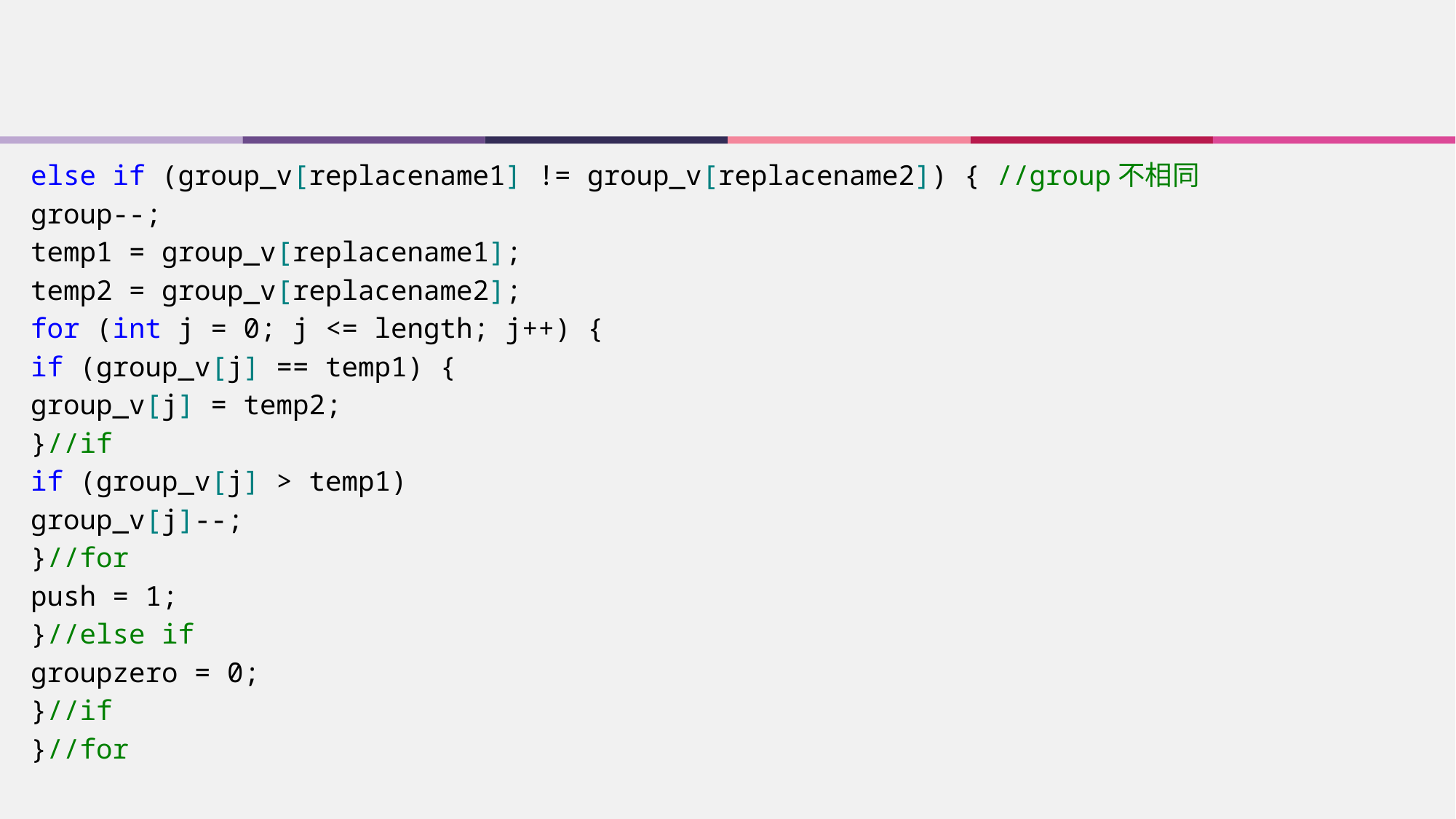

else if (group_v[replacename1] != group_v[replacename2]) { //group不相同
group--;
temp1 = group_v[replacename1];
temp2 = group_v[replacename2];
for (int j = 0; j <= length; j++) {
if (group_v[j] == temp1) {
group_v[j] = temp2;
}//if
if (group_v[j] > temp1)
group_v[j]--;
}//for
push = 1;
}//else if
groupzero = 0;
}//if
}//for